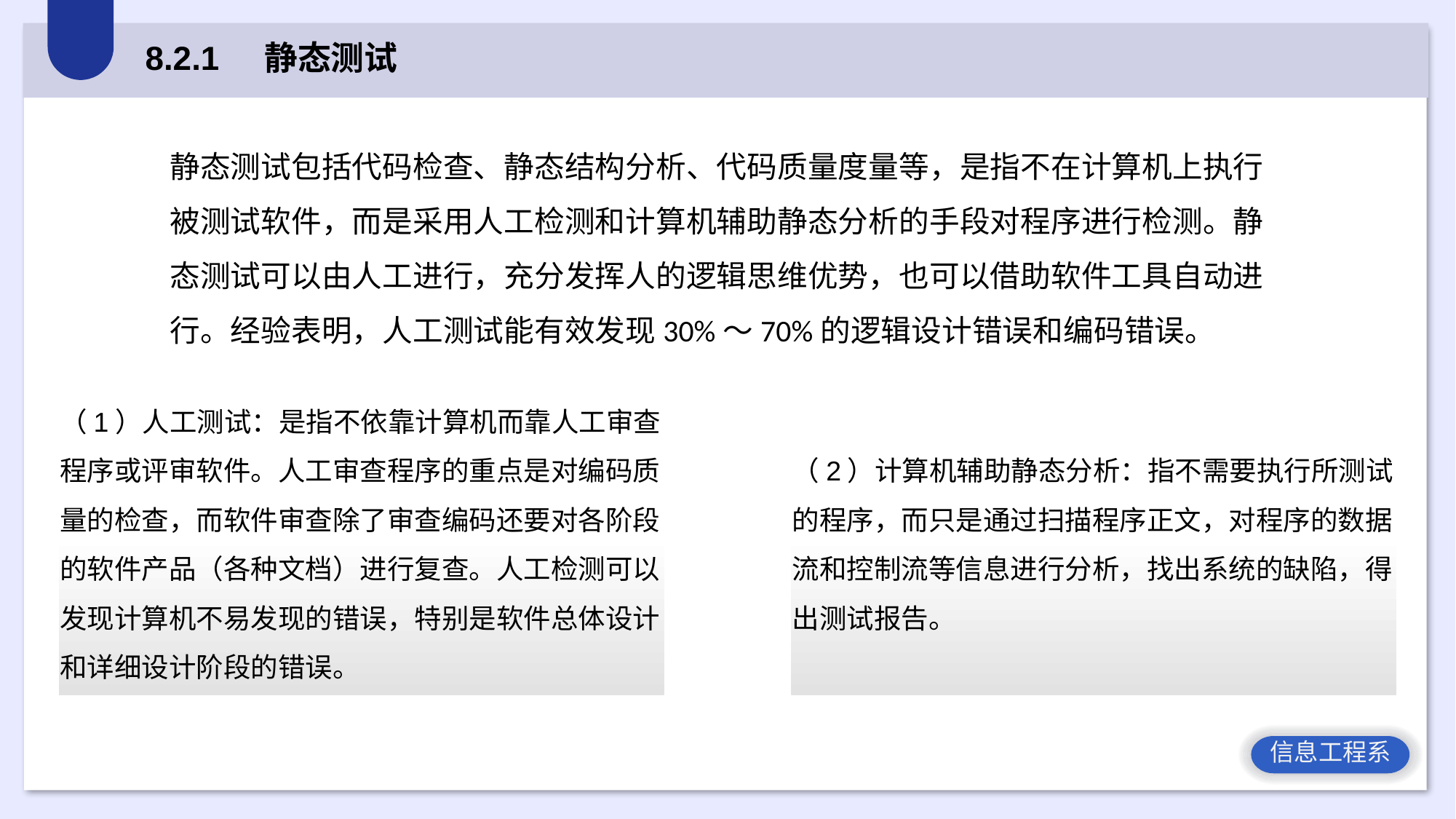

8.2.1    静态测试
静态测试包括代码检查、静态结构分析、代码质量度量等，是指不在计算机上执行被测试软件，而是采用人工检测和计算机辅助静态分析的手段对程序进行检测。静态测试可以由人工进行，充分发挥人的逻辑思维优势，也可以借助软件工具自动进行。经验表明，人工测试能有效发现30%～70%的逻辑设计错误和编码错误。
（1）人工测试：是指不依靠计算机而靠人工审查程序或评审软件。人工审查程序的重点是对编码质量的检查，而软件审查除了审查编码还要对各阶段的软件产品（各种文档）进行复查。人工检测可以发现计算机不易发现的错误，特别是软件总体设计和详细设计阶段的错误。
（2）计算机辅助静态分析：指不需要执行所测试的程序，而只是通过扫描程序正文，对程序的数据流和控制流等信息进行分析，找出系统的缺陷，得出测试报告。